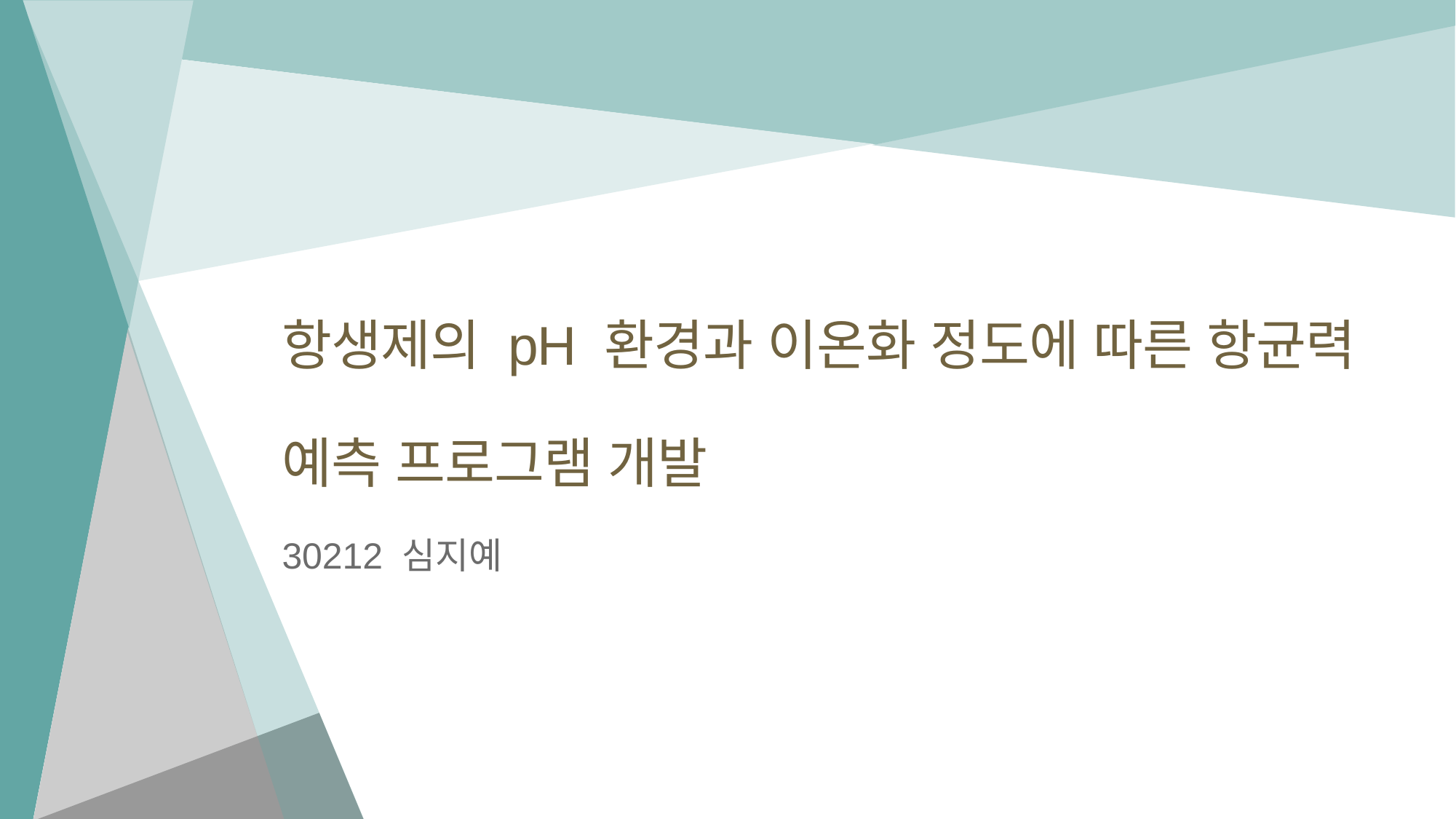

# 항생제의 pH 환경과 이온화 정도에 따른 항균력 예측 프로그램 개발
30212 심지예